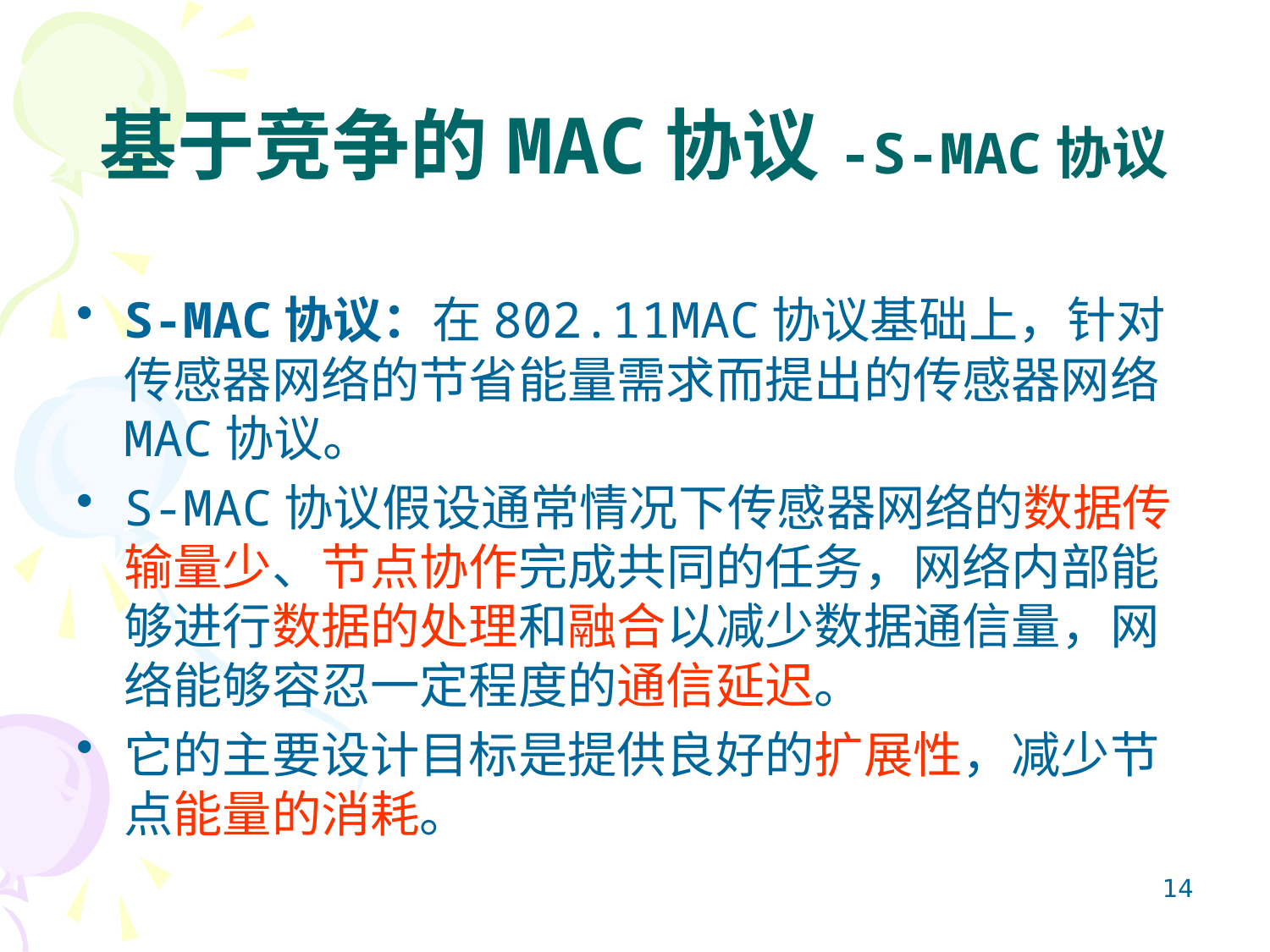

# 基于竞争的MAC协议-S-MAC协议

S-MAC协议：在802.11MAC协议基础上，针对传感器网络的节省能量需求而提出的传感器网络MAC协议。
S-MAC协议假设通常情况下传感器网络的数据传输量少、节点协作完成共同的任务，网络内部能够进行数据的处理和融合以减少数据通信量，网络能够容忍一定程度的通信延迟。
它的主要设计目标是提供良好的扩展性，减少节点能量的消耗。

14